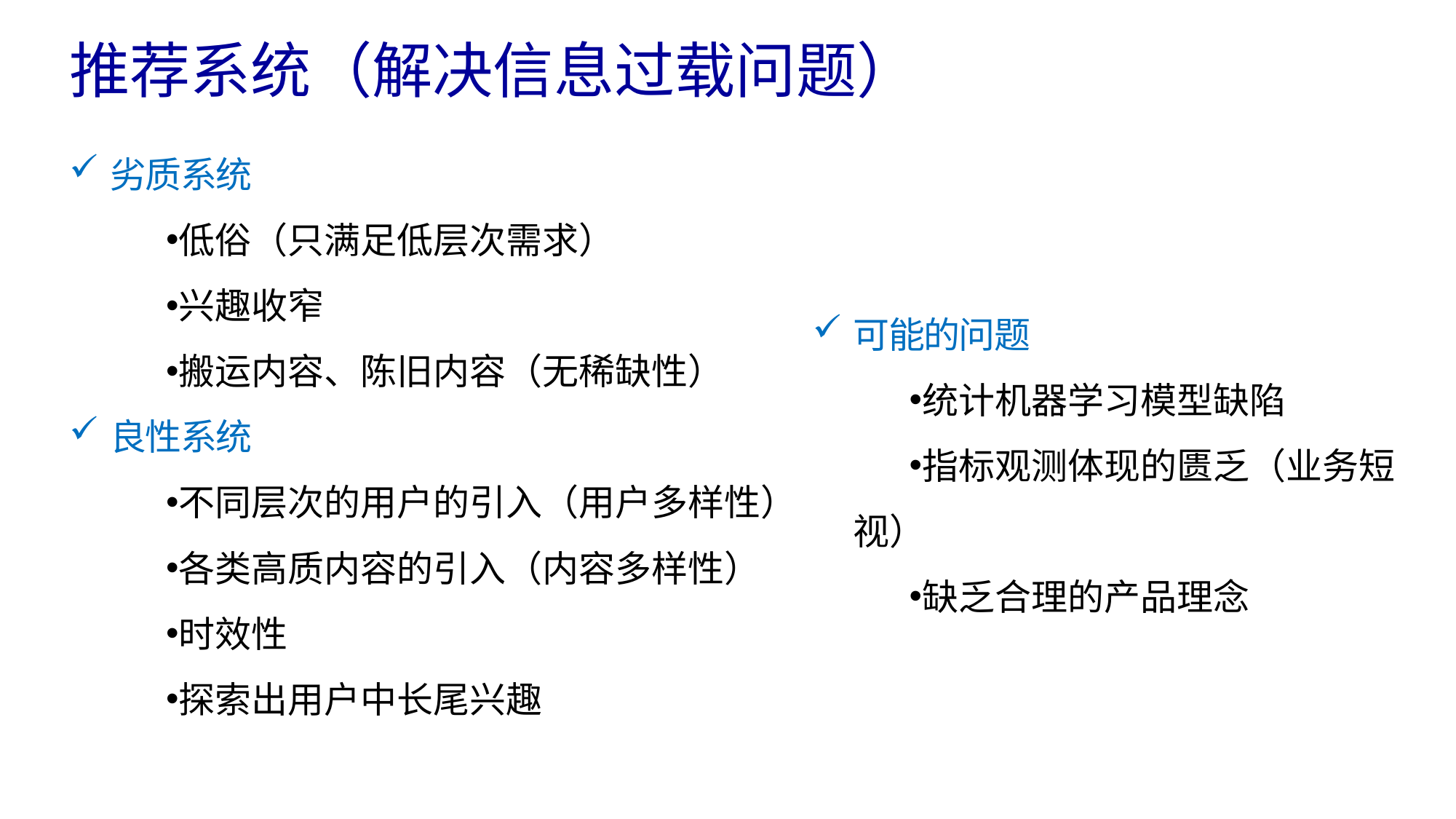

推荐系统（解决信息过载问题）
劣质系统
低俗（只满足低层次需求）
兴趣收窄
搬运内容、陈旧内容（无稀缺性）
良性系统
不同层次的用户的引入（用户多样性）
各类高质内容的引入（内容多样性）
时效性
探索出用户中长尾兴趣
可能的问题
统计机器学习模型缺陷
指标观测体现的匮乏（业务短视）
缺乏合理的产品理念